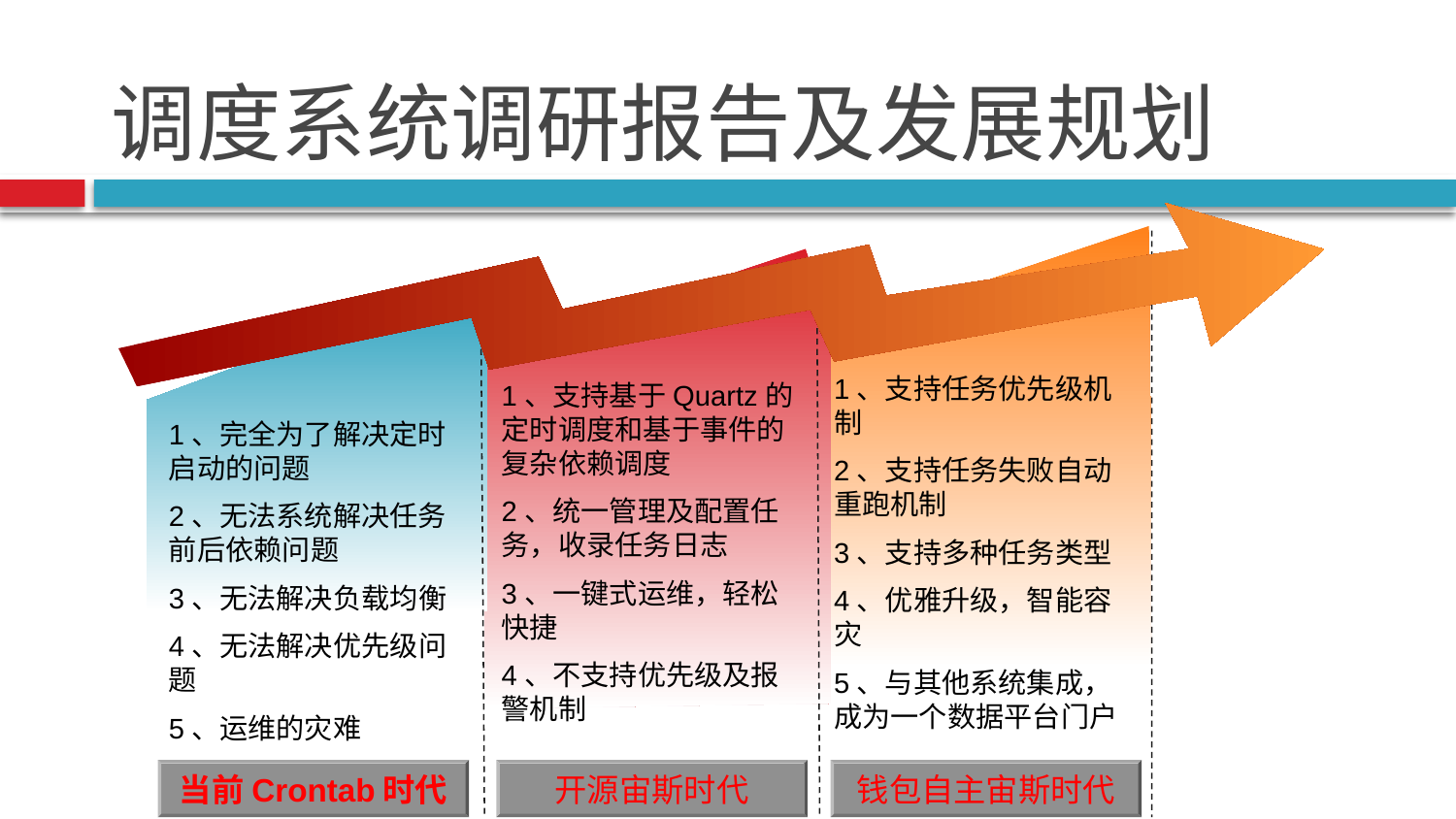

# 调度系统调研报告及发展规划

1、支持基于Quartz的定时调度和基于事件的复杂依赖调度
2、统一管理及配置任务，收录任务日志
3、一键式运维，轻松快捷
4、不支持优先级及报警机制
1、支持任务优先级机制
2、支持任务失败自动重跑机制
3、支持多种任务类型
4、优雅升级，智能容灾
5、与其他系统集成，成为一个数据平台门户
1、完全为了解决定时启动的问题
2、无法系统解决任务前后依赖问题
3、无法解决负载均衡
4、无法解决优先级问题
5、运维的灾难
当前Crontab时代
开源宙斯时代
钱包自主宙斯时代